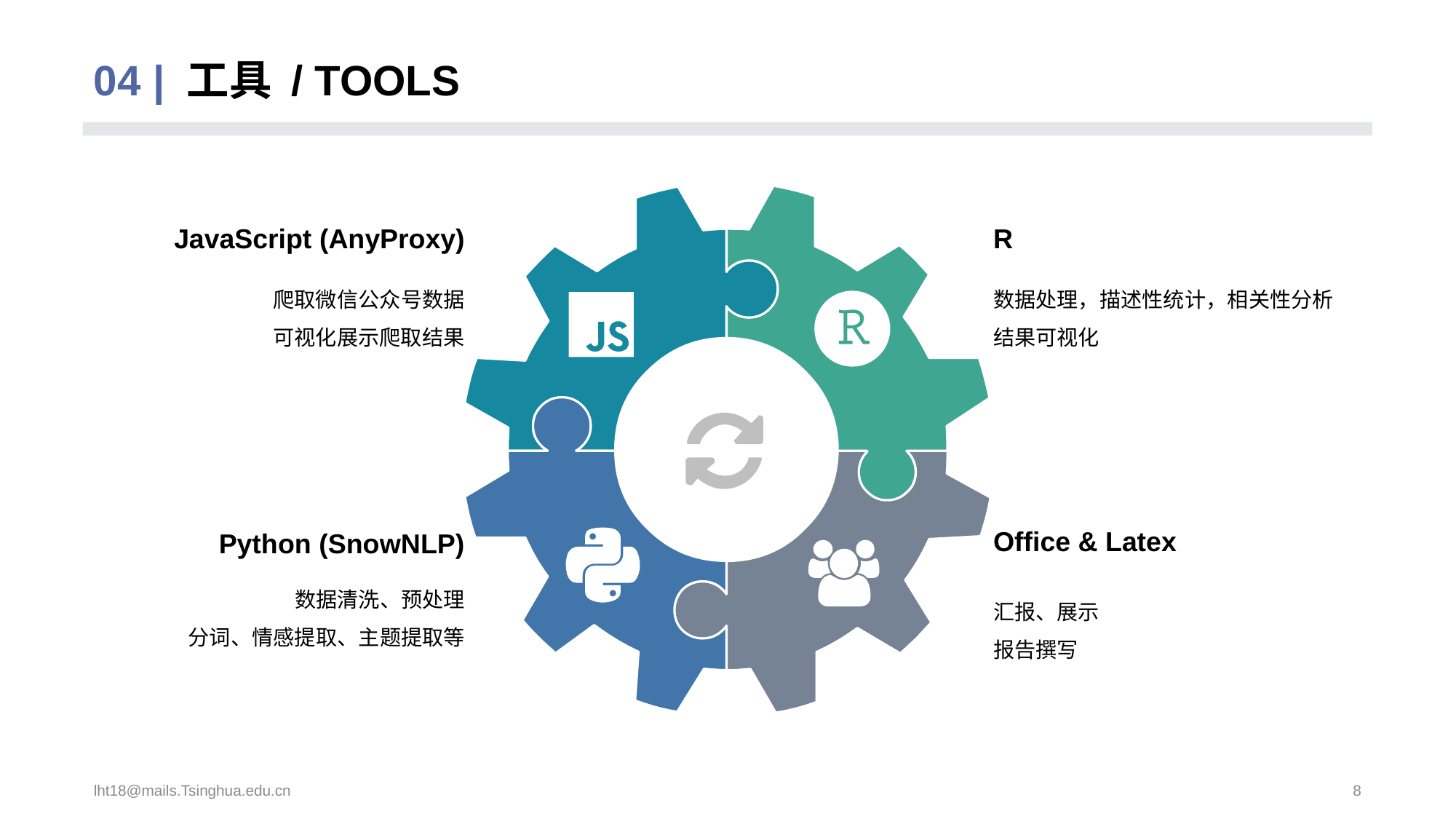

# 04 | 工具 / TOOLS

JavaScript (AnyProxy)
爬取微信公众号数据
可视化展示爬取结果
R
数据处理，描述性统计，相关性分析
结果可视化

Office & Latex
汇报、展示
报告撰写
Python (SnowNLP)
数据清洗、预处理
分词、情感提取、主题提取等

lht18@mails.Tsinghua.edu.cn
8